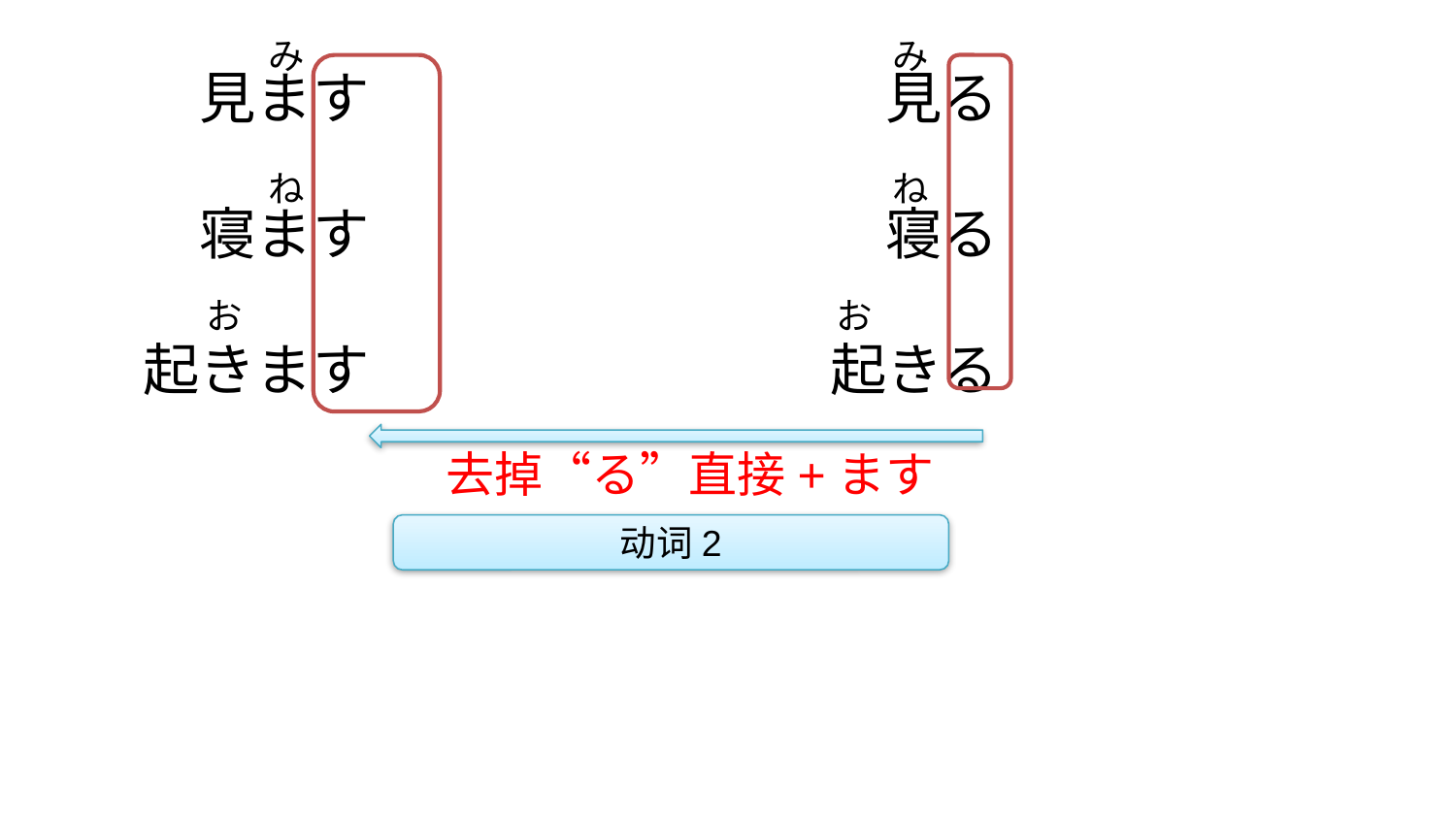

み
み

見ます

寝ます

起きます

見る

寝る

起きる
ね
ね
お
お

去掉“る”直接+ます
动词2